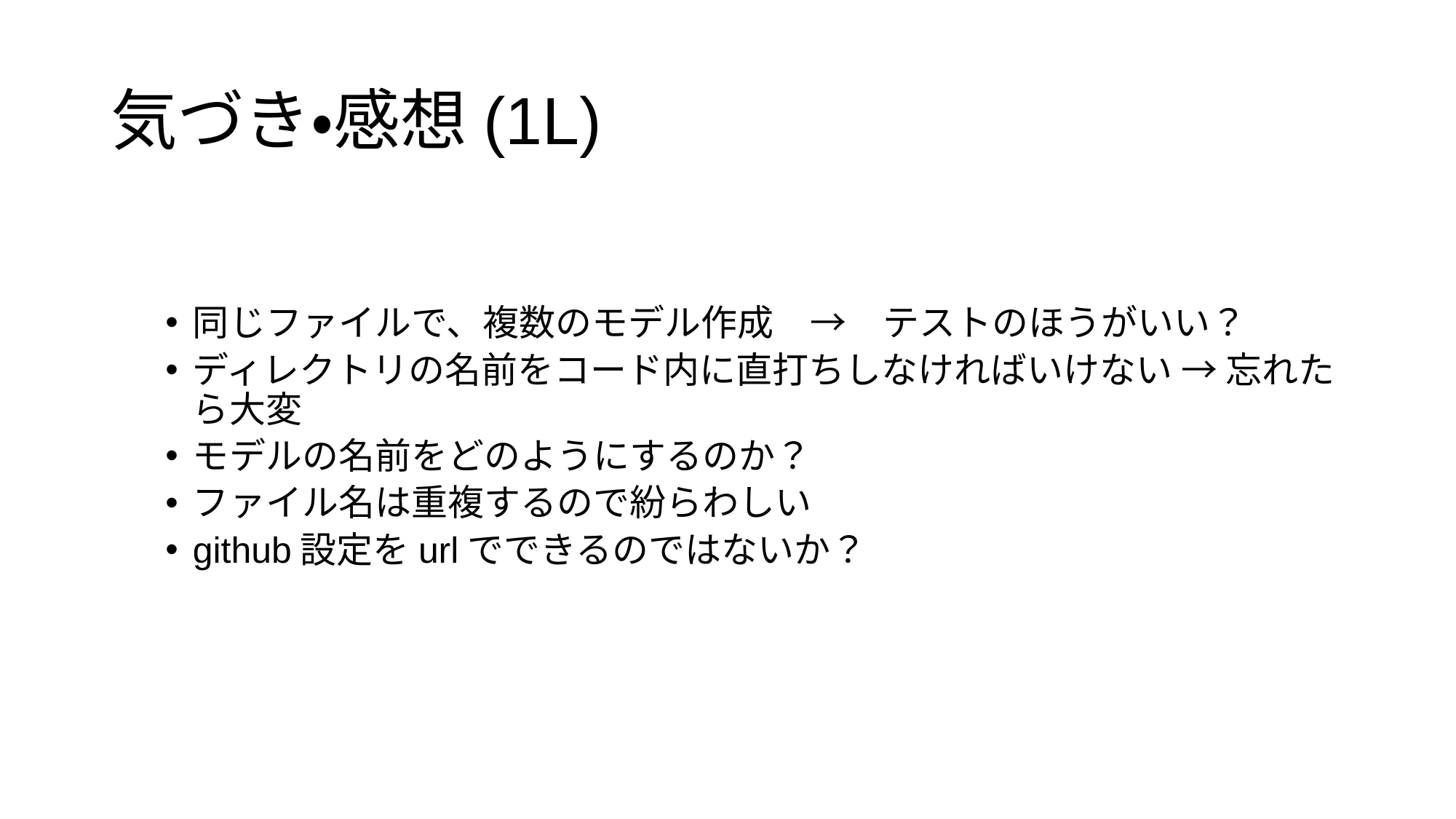

# 気づき・感想(1L)
同じファイルで、複数のモデル作成　→　テストのほうがいい？
ディレクトリの名前をコード内に直打ちしなければいけない → 忘れたら大変
モデルの名前をどのようにするのか？
ファイル名は重複するので紛らわしい
github設定をurlでできるのではないか？